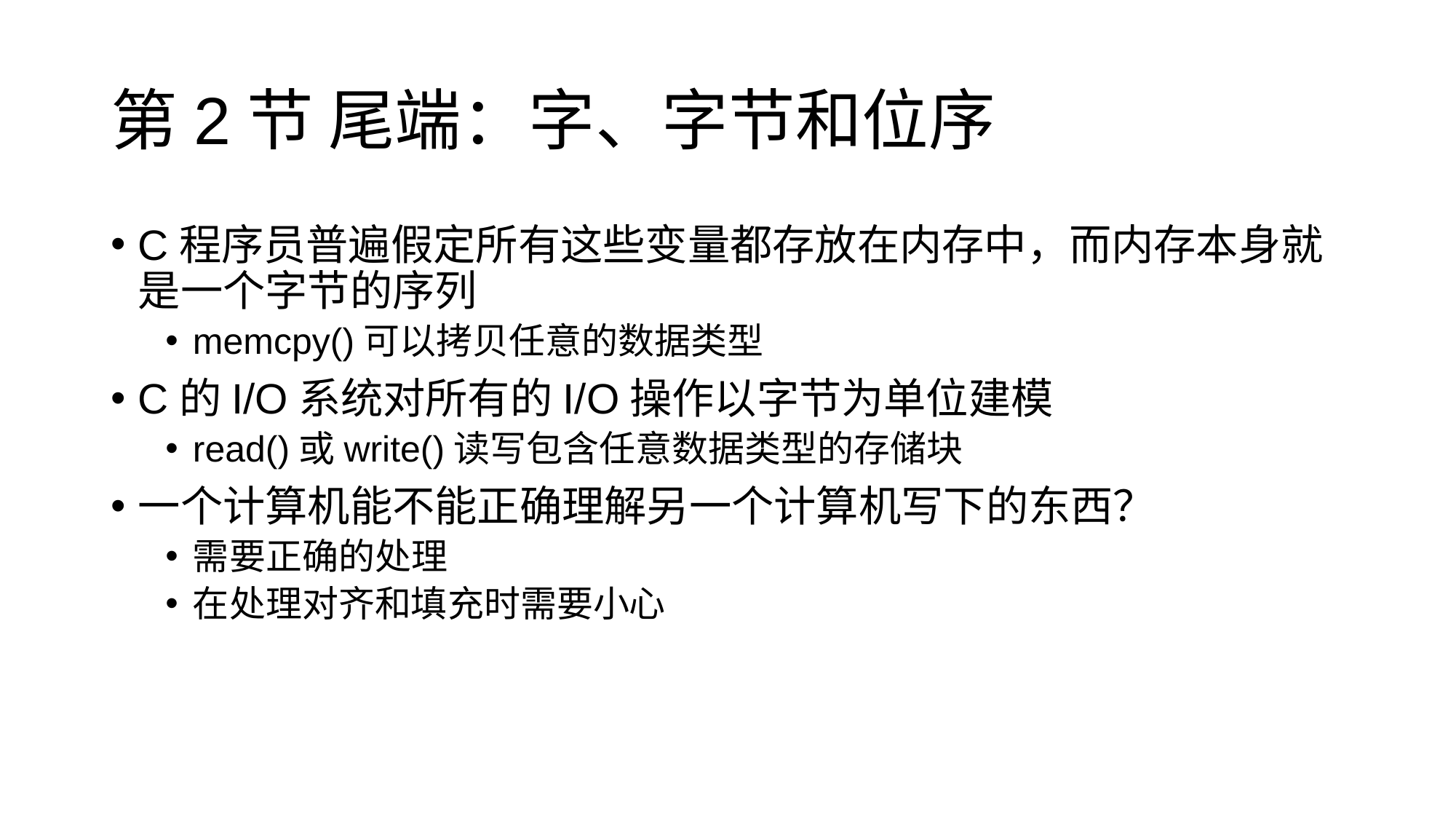

# 第2节 尾端：字、字节和位序
C程序员普遍假定所有这些变量都存放在内存中，而内存本身就是一个字节的序列
memcpy()可以拷贝任意的数据类型
C的I/O系统对所有的I/O操作以字节为单位建模
read()或write()读写包含任意数据类型的存储块
一个计算机能不能正确理解另一个计算机写下的东西？
需要正确的处理
在处理对齐和填充时需要小心